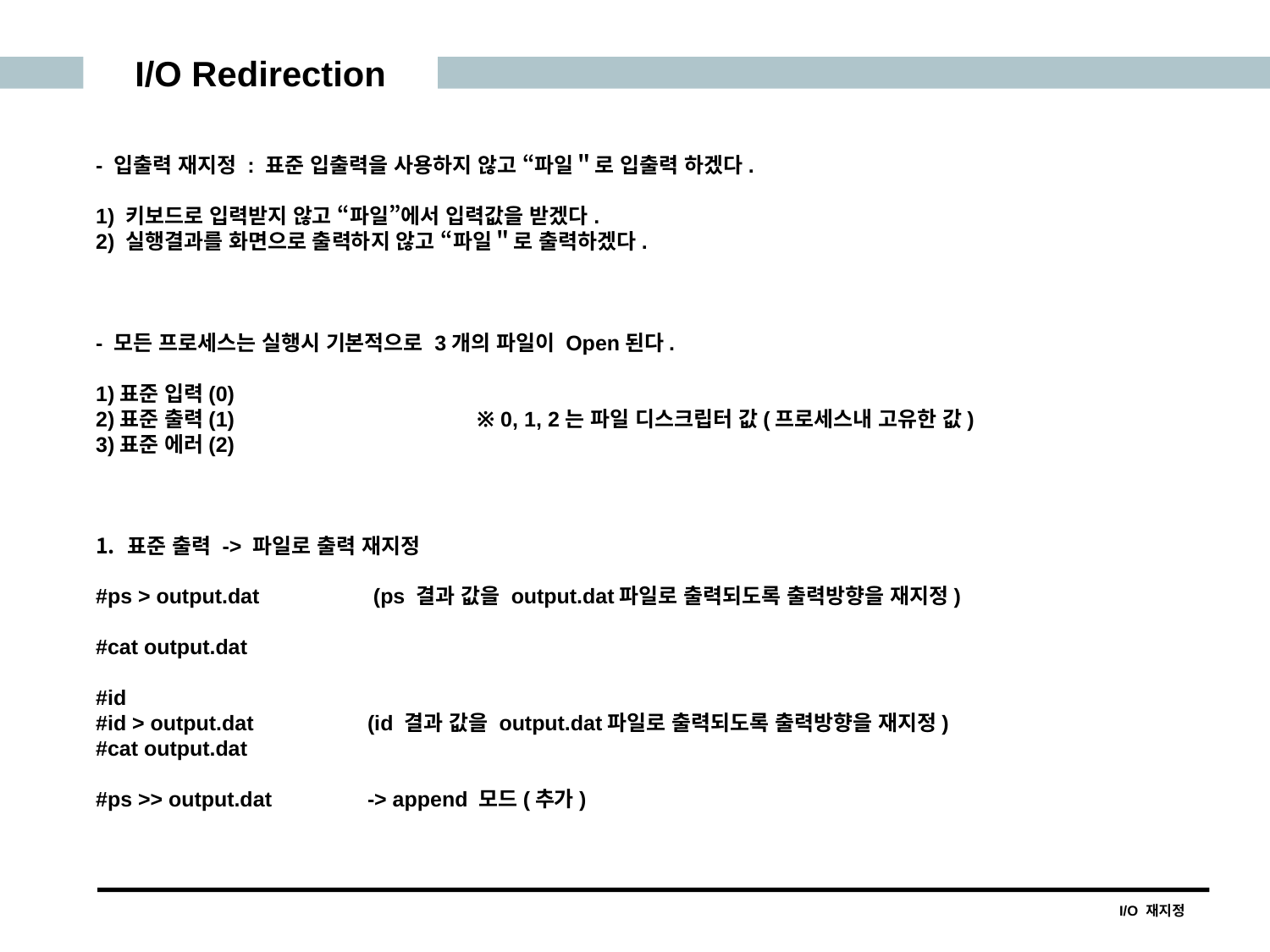

I/O Redirection

- 입출력 재지정 : 표준 입출력을 사용하지 않고 “파일＂로 입출력 하겠다.

1) 키보드로 입력받지 않고 “파일”에서 입력값을 받겠다.
2) 실행결과를 화면으로 출력하지 않고 “파일＂로 출력하겠다.

- 모든 프로세스는 실행시 기본적으로 3개의 파일이 Open된다.

1)표준 입력(0)
2)표준 출력(1)		※ 0, 1, 2는 파일 디스크립터 값(프로세스내 고유한 값)
3)표준 에러(2)

표준 출력 -> 파일로 출력 재지정

#ps > output.dat	    (ps 결과 값을 output.dat파일로 출력되도록 출력방향을 재지정)

#cat output.dat

#id
#id > output.dat	   (id 결과 값을 output.dat파일로 출력되도록 출력방향을 재지정)
#cat output.dat

#ps >> output.dat	   -> append 모드(추가)

I/O 재지정